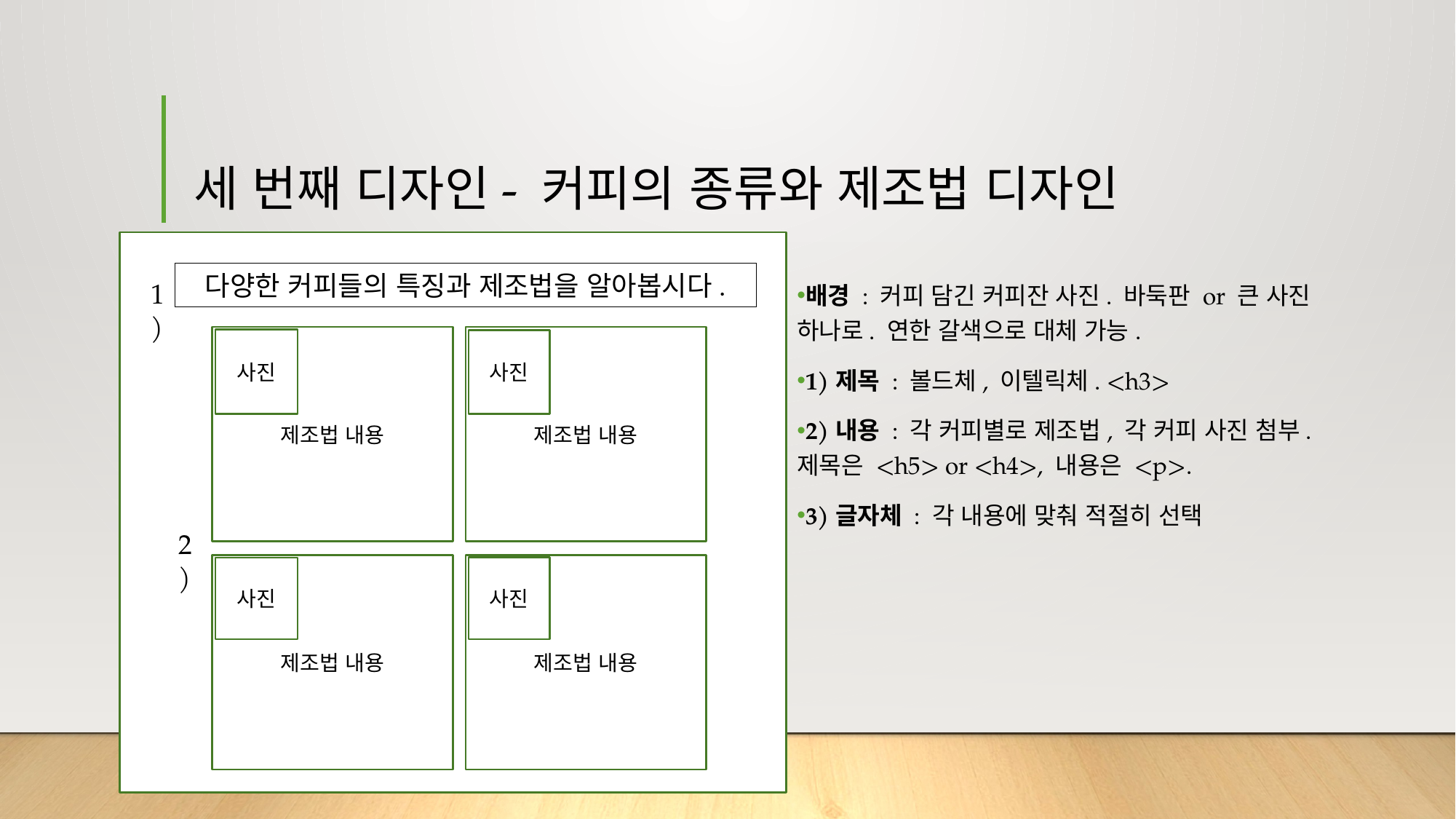

# 세 번째 디자인- 커피의 종류와 제조법 디자인

다양한 커피들의 특징과 제조법을 알아봅시다.
배경 : 커피 담긴 커피잔 사진. 바둑판 or 큰 사진 하나로. 연한 갈색으로 대체 가능.
1)제목 : 볼드체, 이텔릭체. <h3>
2)내용 : 각 커피별로 제조법, 각 커피 사진 첨부. 제목은 <h5> or <h4>, 내용은 <p>.
3)글자체 : 각 내용에 맞춰 적절히 선택
1)
제조법 내용
제조법 내용
사진
사진
2)
제조법 내용
제조법 내용
사진
사진